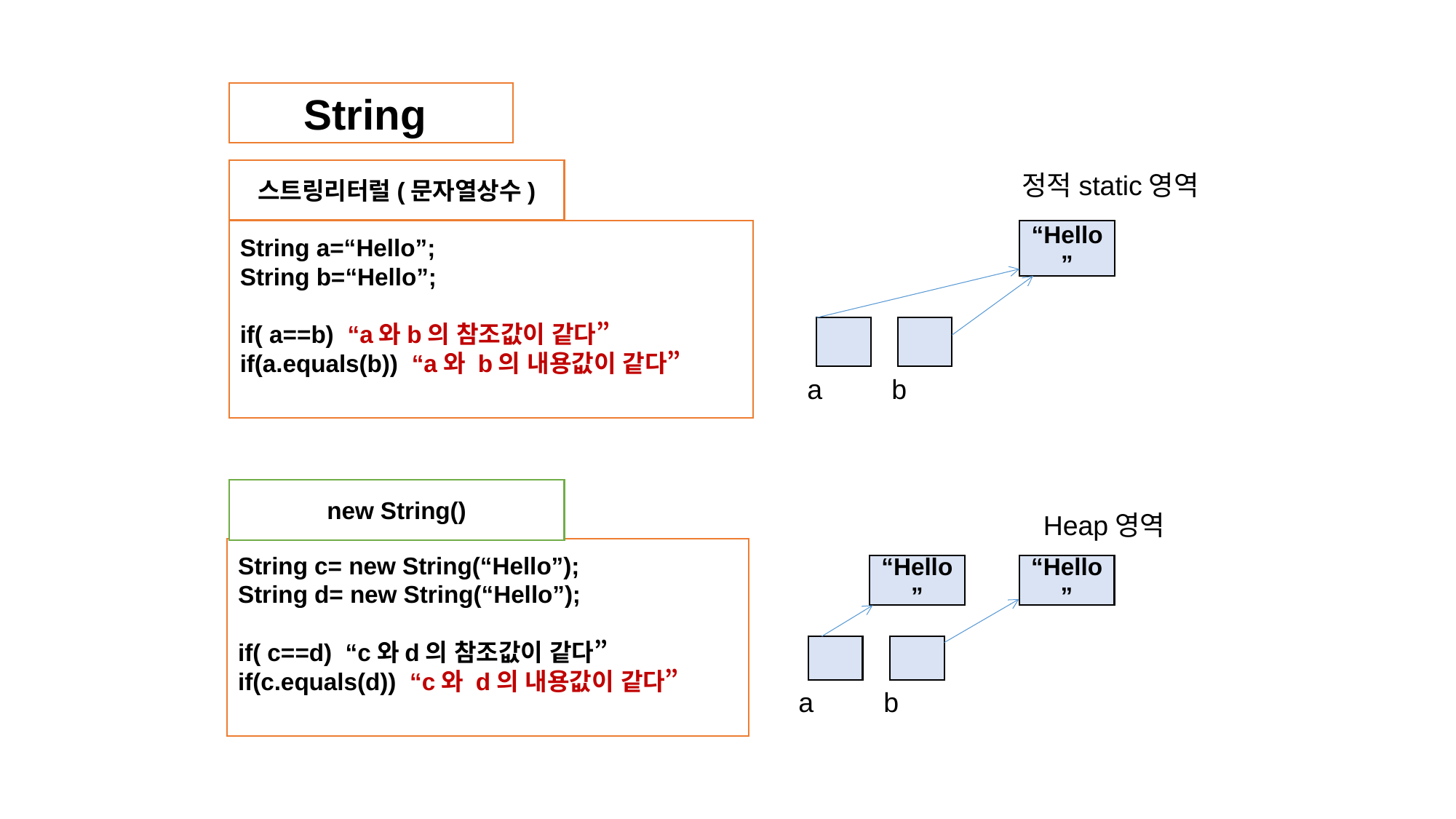

String
스트링리터럴(문자열상수)
정적static영역
String a=“Hello”;
String b=“Hello”;

if( a==b)  “a와b의 참조값이 같다”
if(a.equals(b))  “a와 b의 내용값이 같다”

“Hello”

a
b
new String()
Heap영역
String c= new String(“Hello”);
String d= new String(“Hello”);

if( c==d)  “c와d의 참조값이 같다”
if(c.equals(d))  “c와 d의 내용값이 같다”

“Hello”
“Hello”

a
b